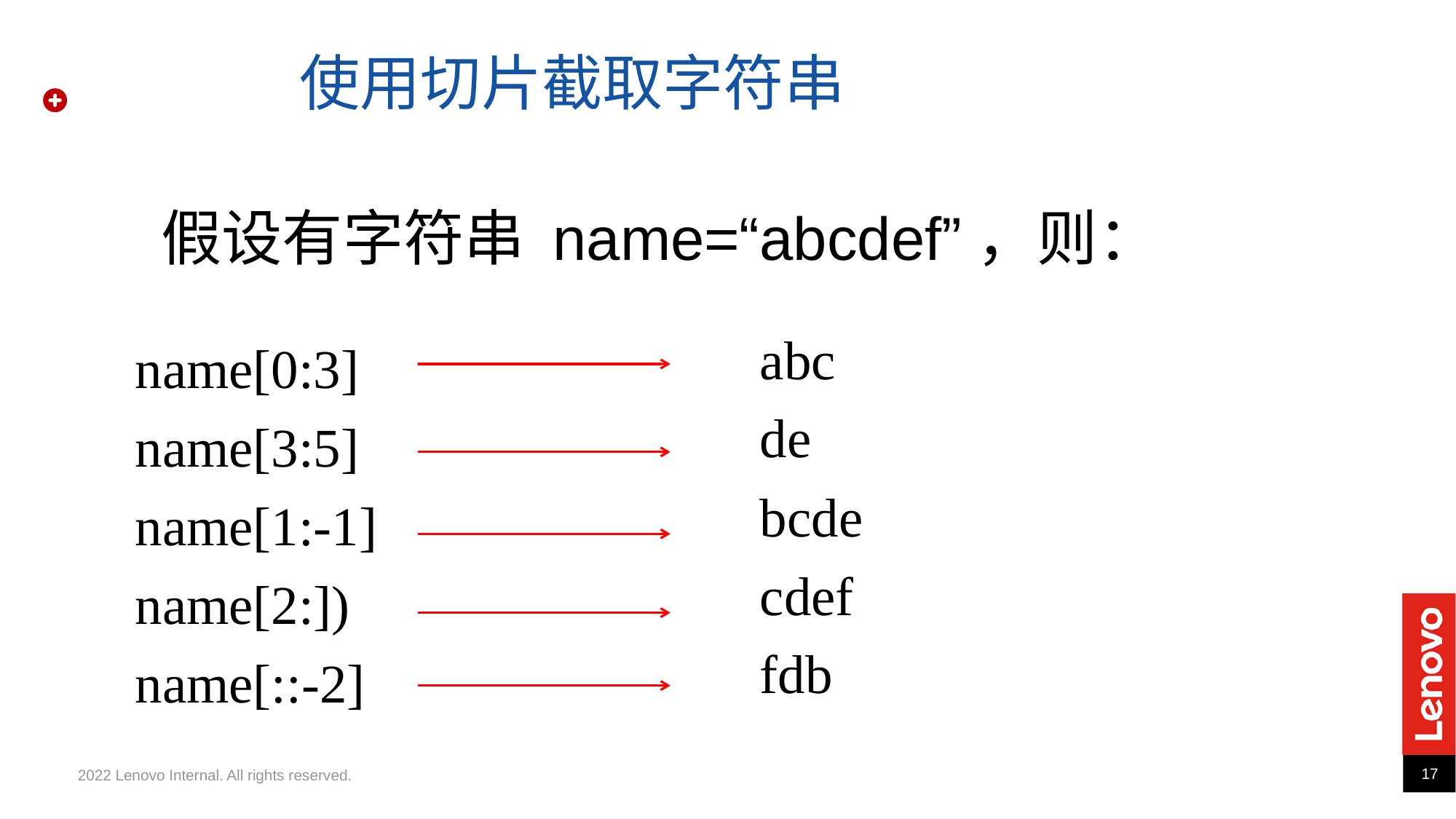

使用切片截取字符串
假设有字符串 name=“abcdef”，则：
abc
de
bcde
cdef
fdb
name[0:3]
name[3:5]
name[1:-1]
name[2:])
name[::-2]